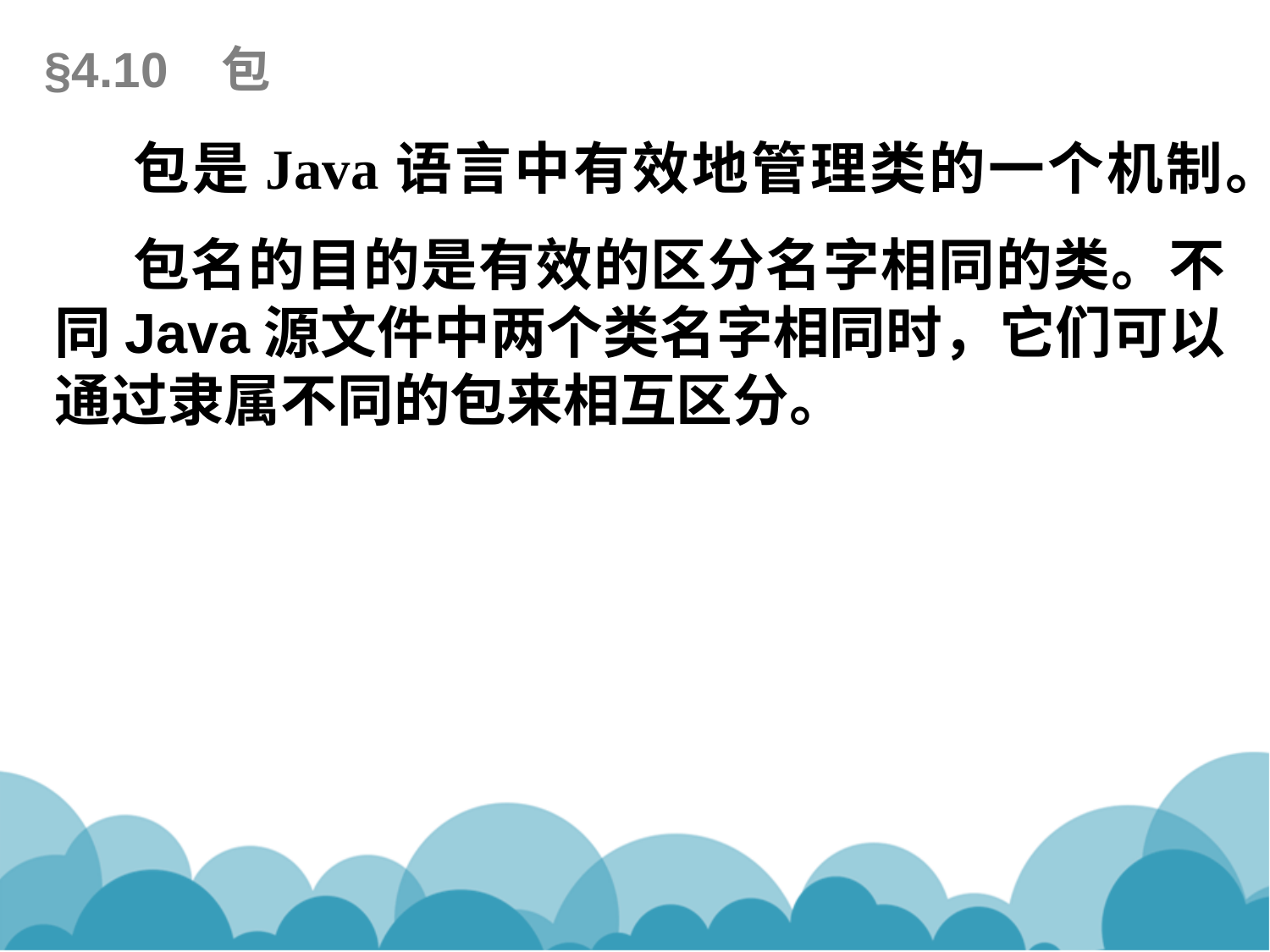

§4.10   包
包是Java语言中有效地管理类的一个机制。
包名的目的是有效的区分名字相同的类。不同Java源文件中两个类名字相同时，它们可以通过隶属不同的包来相互区分。

104